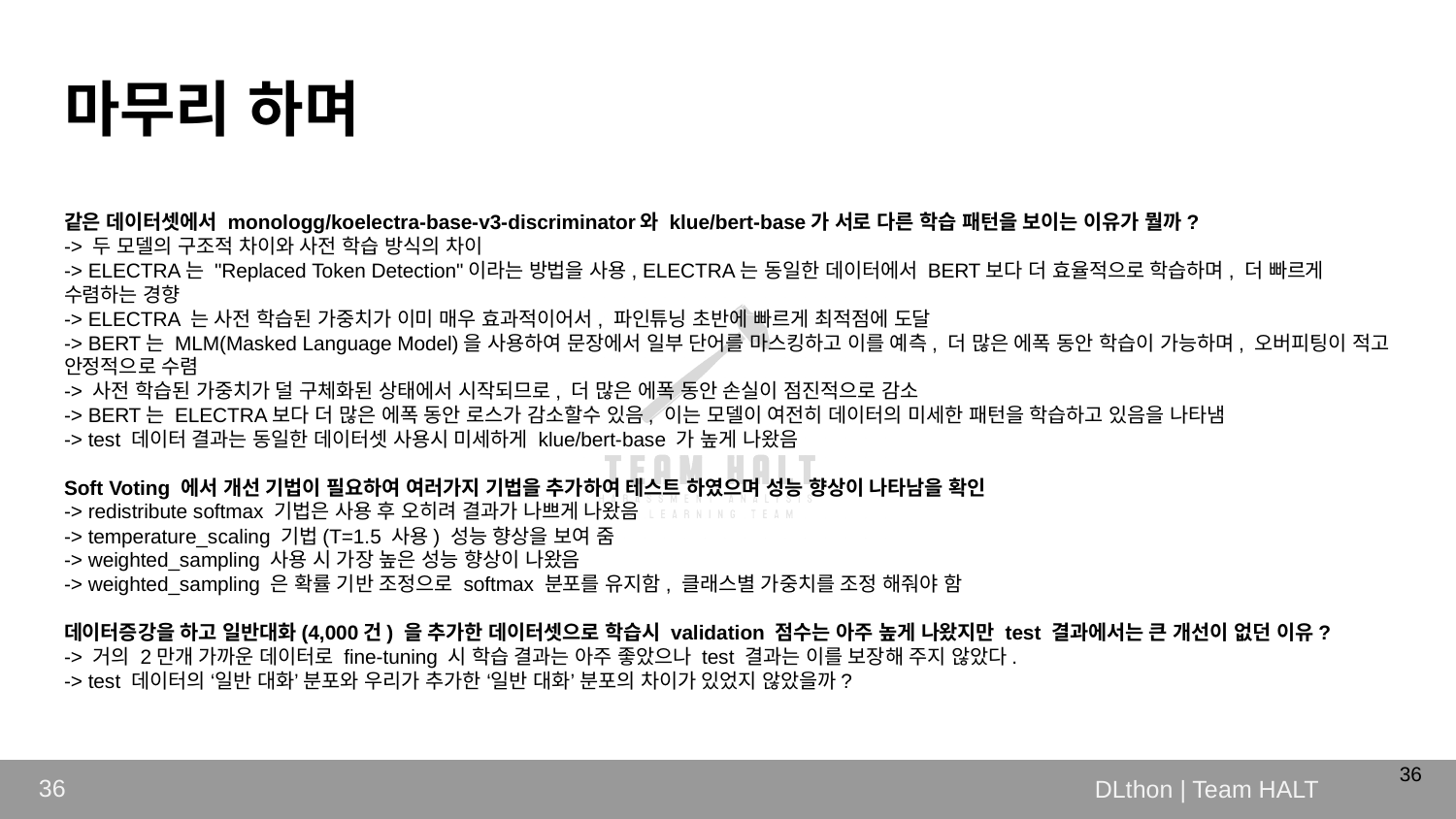

# 마무리 하며
같은 데이터셋에서 monologg/koelectra-base-v3-discriminator와 klue/bert-base가 서로 다른 학습 패턴을 보이는 이유가 뭘까?
-> 두 모델의 구조적 차이와 사전 학습 방식의 차이
-> ELECTRA는 "Replaced Token Detection"이라는 방법을 사용, ELECTRA는 동일한 데이터에서 BERT보다 더 효율적으로 학습하며, 더 빠르게 수렴하는 경향
-> ELECTRA 는 사전 학습된 가중치가 이미 매우 효과적이어서, 파인튜닝 초반에 빠르게 최적점에 도달
-> BERT는 MLM(Masked Language Model)을 사용하여 문장에서 일부 단어를 마스킹하고 이를 예측, 더 많은 에폭 동안 학습이 가능하며, 오버피팅이 적고 안정적으로 수렴
-> 사전 학습된 가중치가 덜 구체화된 상태에서 시작되므로, 더 많은 에폭 동안 손실이 점진적으로 감소
-> BERT는 ELECTRA보다 더 많은 에폭 동안 로스가 감소할수 있음, 이는 모델이 여전히 데이터의 미세한 패턴을 학습하고 있음을 나타냄
-> test 데이터 결과는 동일한 데이터셋 사용시 미세하게 klue/bert-base 가 높게 나왔음

Soft Voting 에서 개선 기법이 필요하여 여러가지 기법을 추가하여 테스트 하였으며 성능 향상이 나타남을 확인
-> redistribute softmax 기법은 사용 후 오히려 결과가 나쁘게 나왔음
-> temperature_scaling 기법(T=1.5 사용) 성능 향상을 보여 줌
-> weighted_sampling 사용 시 가장 높은 성능 향상이 나왔음
-> weighted_sampling 은 확률 기반 조정으로 softmax 분포를 유지함, 클래스별 가중치를 조정 해줘야 함

데이터증강을 하고 일반대화(4,000건) 을 추가한 데이터셋으로 학습시 validation 점수는 아주 높게 나왔지만 test 결과에서는 큰 개선이 없던 이유?
-> 거의 2만개 가까운 데이터로 fine-tuning 시 학습 결과는 아주 좋았으나 test 결과는 이를 보장해 주지 않았다.
-> test 데이터의 ‘일반 대화’ 분포와 우리가 추가한 ‘일반 대화’ 분포의 차이가 있었지 않았을까?

36
36